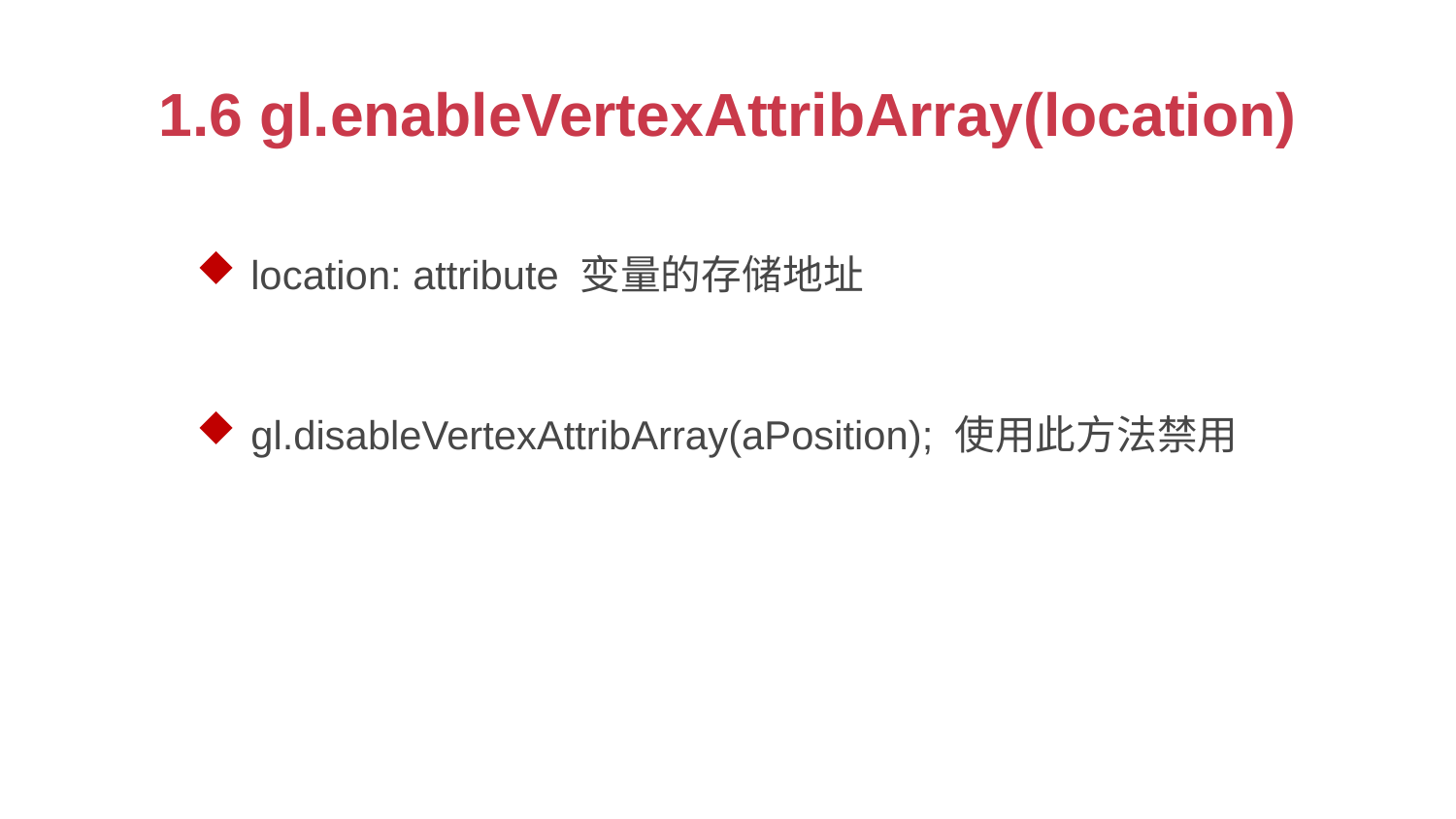

1.6 gl.enableVertexAttribArray(location)
location: attribute 变量的存储地址
gl.disableVertexAttribArray(aPosition); 使⽤此⽅法禁⽤